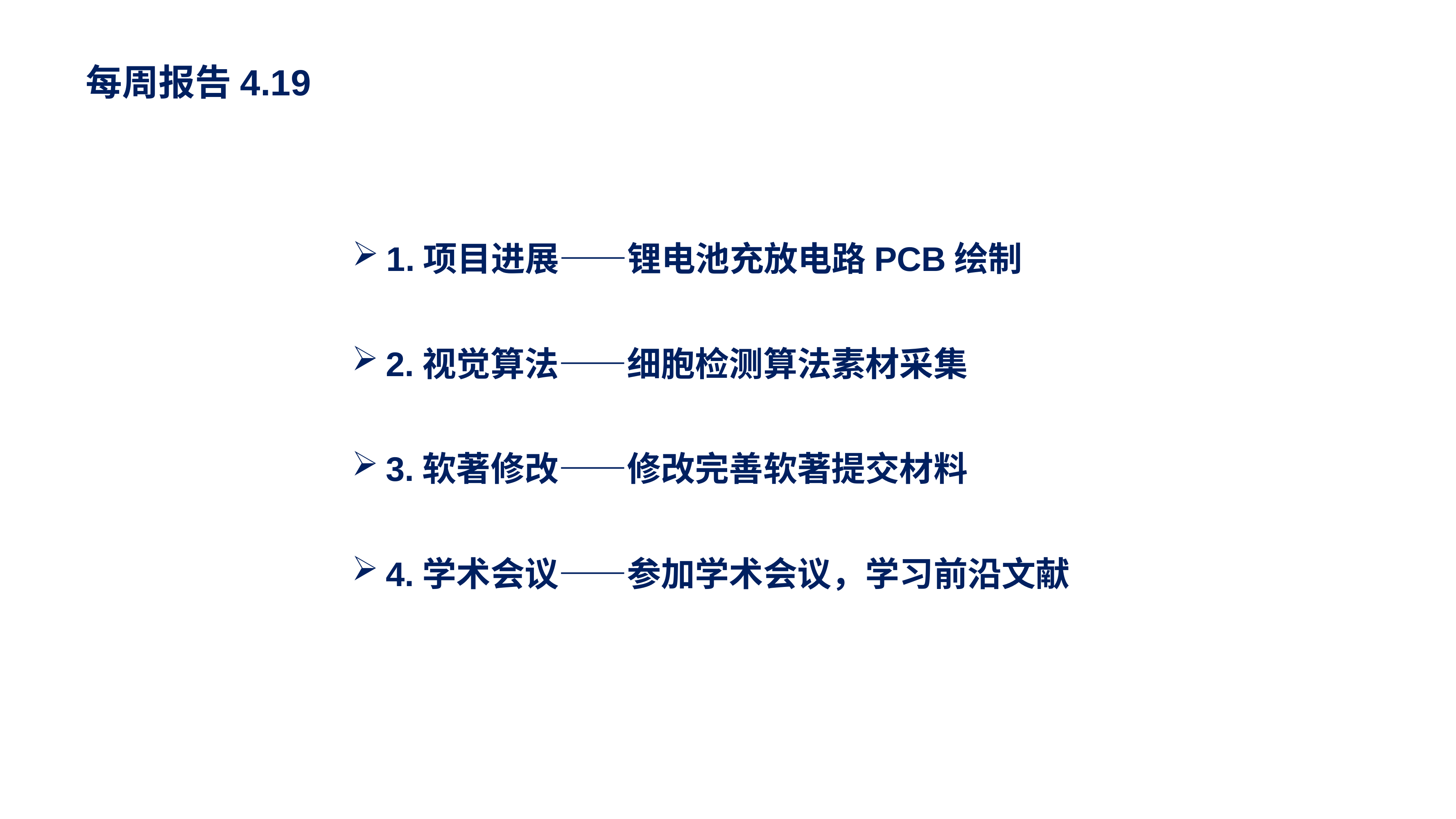

每周报告4.19
1.项目进展——锂电池充放电路PCB绘制
2.视觉算法——细胞检测算法素材采集
3.软著修改——修改完善软著提交材料

4.学术会议——参加学术会议，学习前沿文献